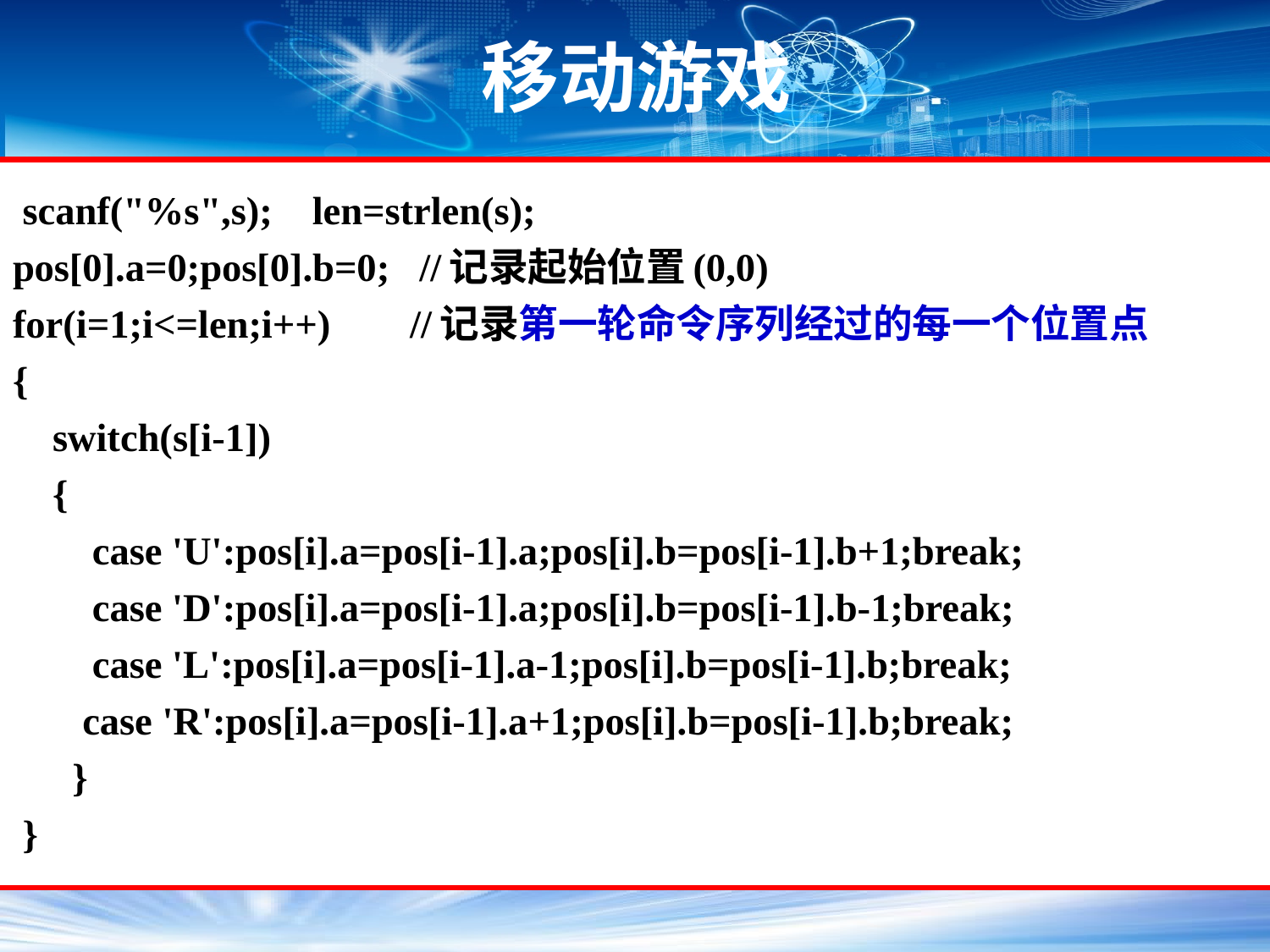

# 移动游戏
 scanf("%s",s);    len=strlen(s);
pos[0].a=0;pos[0].b=0;   //记录起始位置(0,0)
for(i=1;i<=len;i++)        //记录第一轮命令序列经过的每一个位置点
{
    switch(s[i-1])
    {
        case 'U':pos[i].a=pos[i-1].a;pos[i].b=pos[i-1].b+1;break;
        case 'D':pos[i].a=pos[i-1].a;pos[i].b=pos[i-1].b-1;break;
        case 'L':pos[i].a=pos[i-1].a-1;pos[i].b=pos[i-1].b;break;
       case 'R':pos[i].a=pos[i-1].a+1;pos[i].b=pos[i-1].b;break;
      }
 }